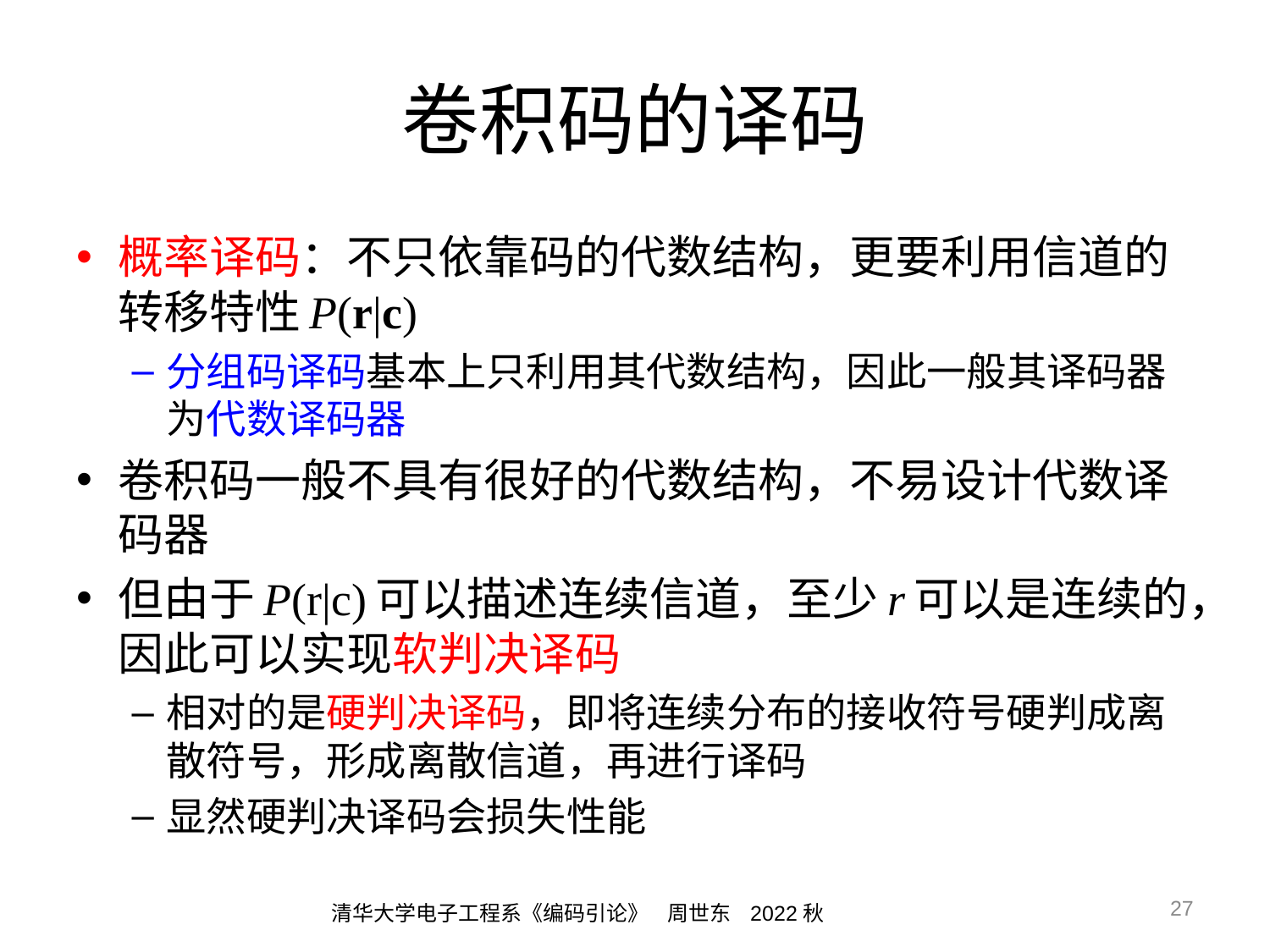

# 卷积码的译码
概率译码：不只依靠码的代数结构，更要利用信道的转移特性P(r|c)
分组码译码基本上只利用其代数结构，因此一般其译码器为代数译码器
卷积码一般不具有很好的代数结构，不易设计代数译码器
但由于P(r|c)可以描述连续信道，至少r可以是连续的，因此可以实现软判决译码
相对的是硬判决译码，即将连续分布的接收符号硬判成离散符号，形成离散信道，再进行译码
显然硬判决译码会损失性能
27